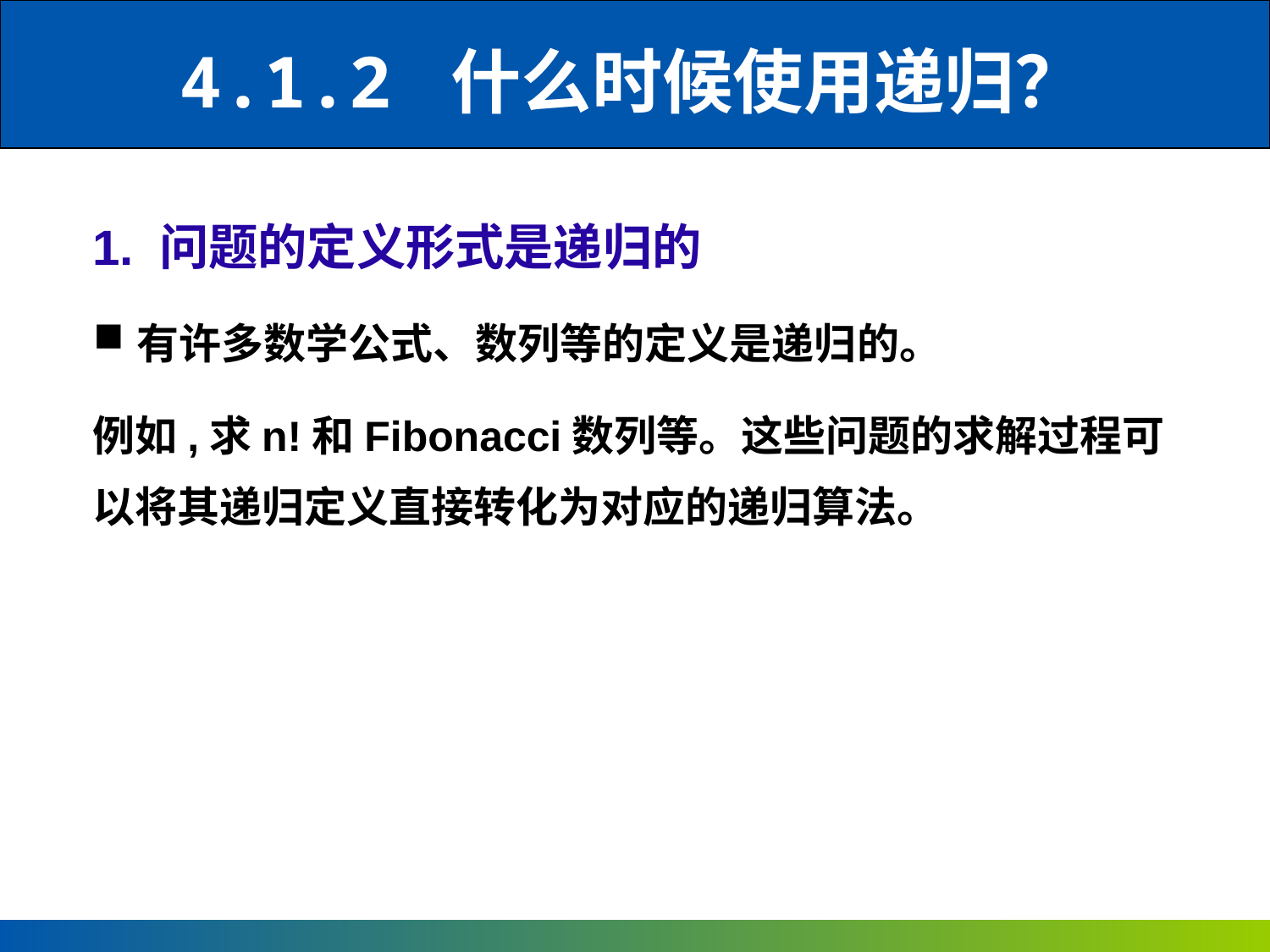

# 4.1.2 什么时候使用递归？
1. 问题的定义形式是递归的
有许多数学公式、数列等的定义是递归的。
例如,求n!和Fibonacci数列等。这些问题的求解过程可以将其递归定义直接转化为对应的递归算法。